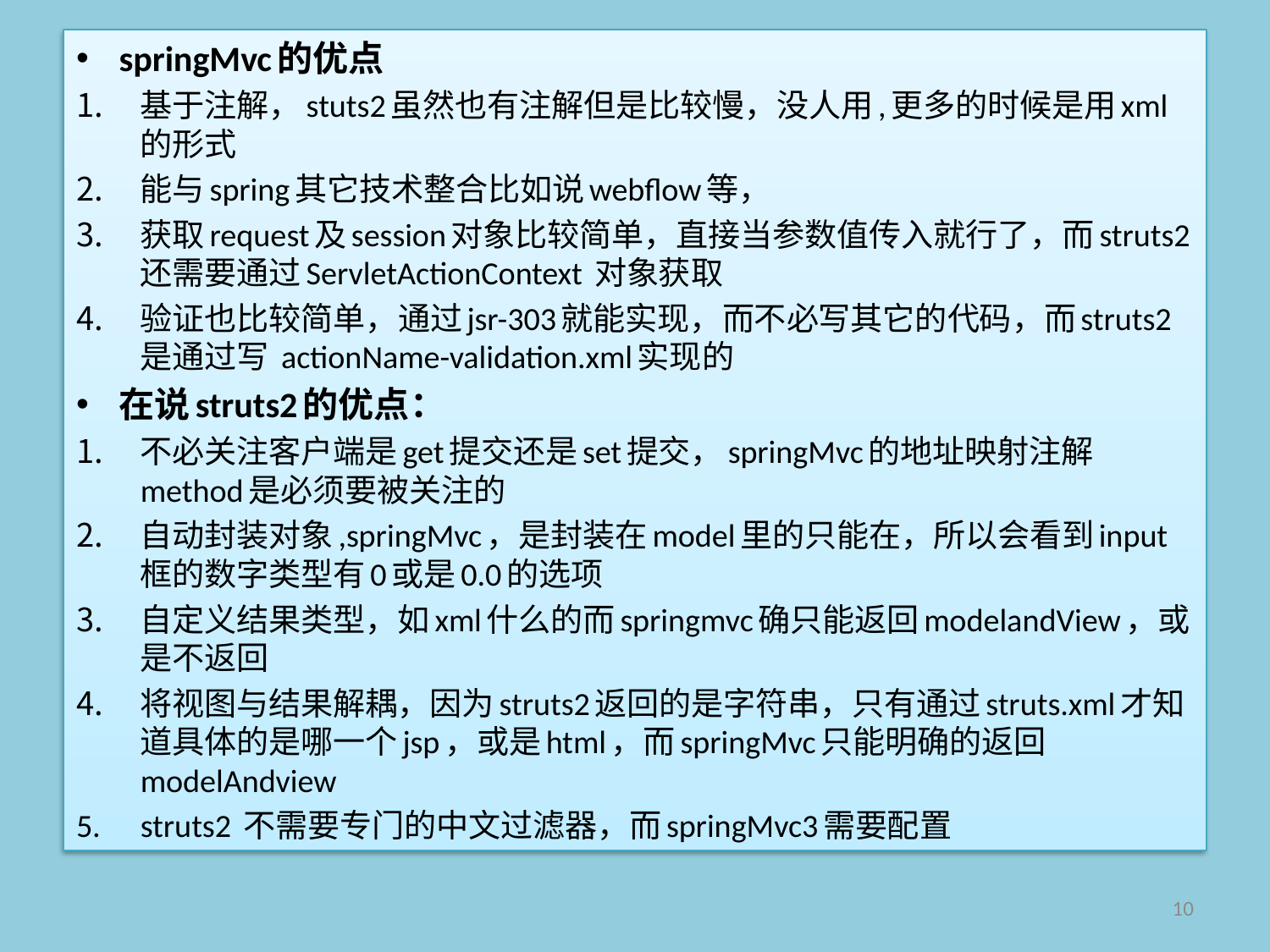

springMvc的优点
基于注解，stuts2虽然也有注解但是比较慢，没人用,更多的时候是用xml的形式
能与spring其它技术整合比如说webflow等，
获取request及session对象比较简单，直接当参数值传入就行了，而struts2还需要通过ServletActionContext 对象获取
验证也比较简单，通过jsr-303就能实现，而不必写其它的代码，而struts2是通过写 actionName-validation.xml实现的
在说struts2的优点：
不必关注客户端是get提交还是set提交，springMvc的地址映射注解method是必须要被关注的
自动封装对象,springMvc，是封装在model里的只能在，所以会看到input框的数字类型有0或是0.0的选项
自定义结果类型，如xml什么的而springmvc确只能返回modelandView，或是不返回
将视图与结果解耦，因为struts2返回的是字符串，只有通过struts.xml才知道具体的是哪一个jsp，或是html，而springMvc只能明确的返回modelAndview
struts2 不需要专门的中文过滤器，而springMvc3需要配置

10